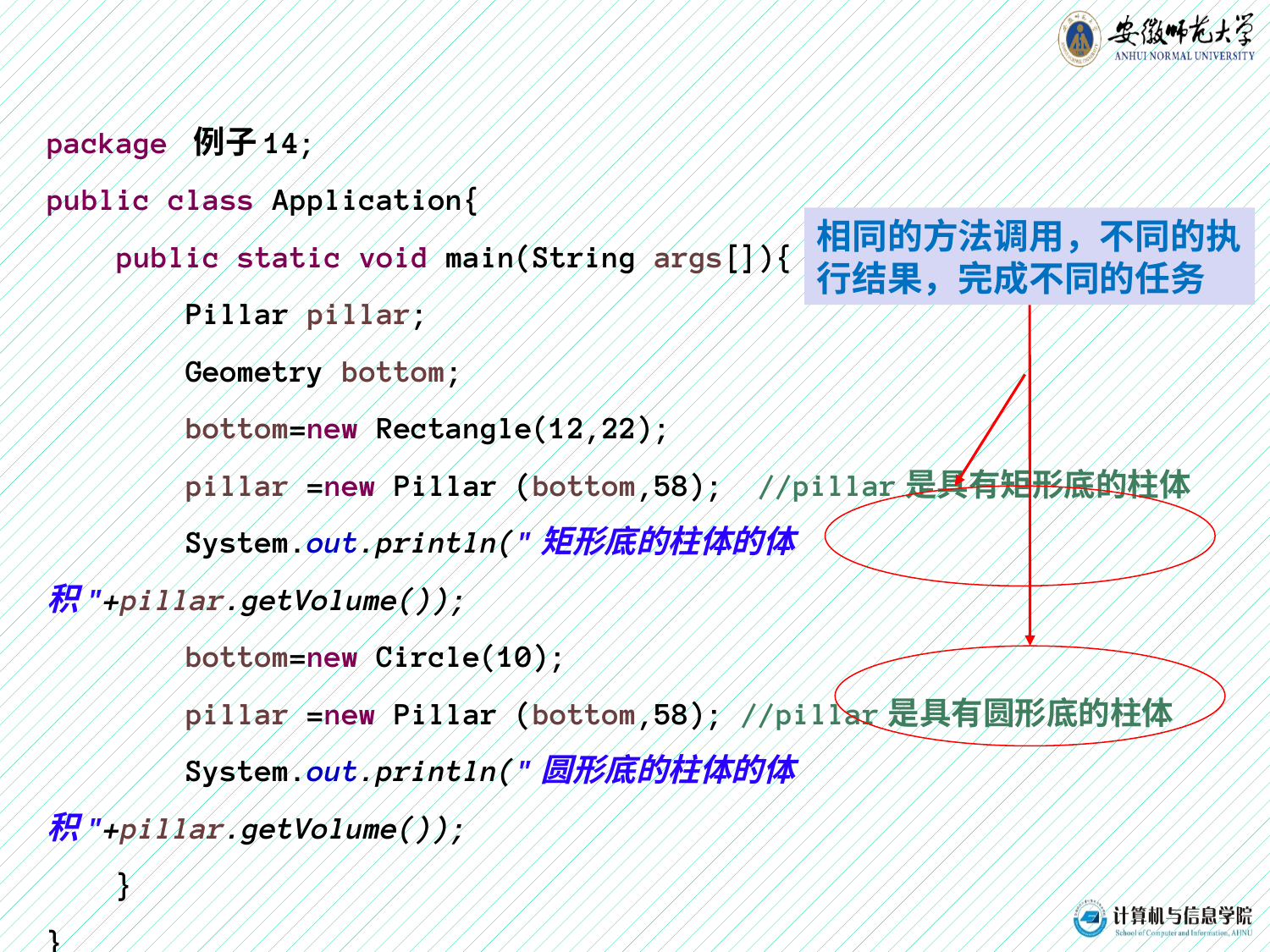

37
package 例子14;
public class Application{
    public static void main(String args[]){
        Pillar pillar;
        Geometry bottom;
        bottom=new Rectangle(12,22);
        pillar =new Pillar (bottom,58);  //pillar是具有矩形底的柱体
        System.out.println("矩形底的柱体的体积"+pillar.getVolume());
        bottom=new Circle(10);
        pillar =new Pillar (bottom,58); //pillar是具有圆形底的柱体
        System.out.println("圆形底的柱体的体积"+pillar.getVolume());
    }
}
相同的方法调用，不同的执行结果，完成不同的任务